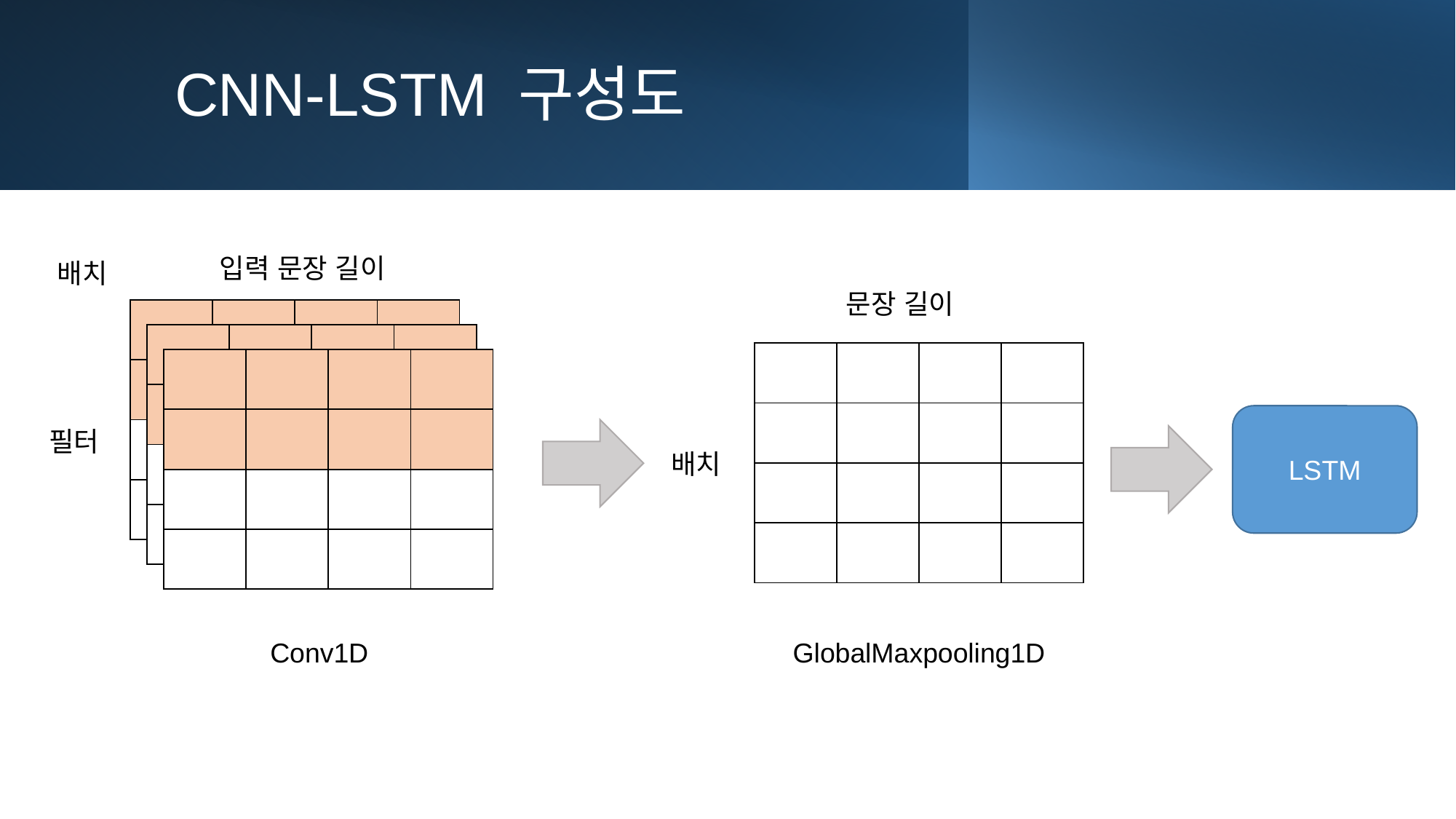

# CNN-LSTM 구성도
입력 문장 길이
배치
문장 길이
|  |  |  |  |
| --- | --- | --- | --- |
|  |  |  |  |
|  |  |  |  |
|  |  |  |  |
|  |  |  |  |
| --- | --- | --- | --- |
|  |  |  |  |
|  |  |  |  |
|  |  |  |  |
|  |  |  |  |
| --- | --- | --- | --- |
|  |  |  |  |
|  |  |  |  |
|  |  |  |  |
|  |  |  |  |
| --- | --- | --- | --- |
|  |  |  |  |
|  |  |  |  |
|  |  |  |  |
LSTM
필터

배치
Conv1D
GlobalMaxpooling1D